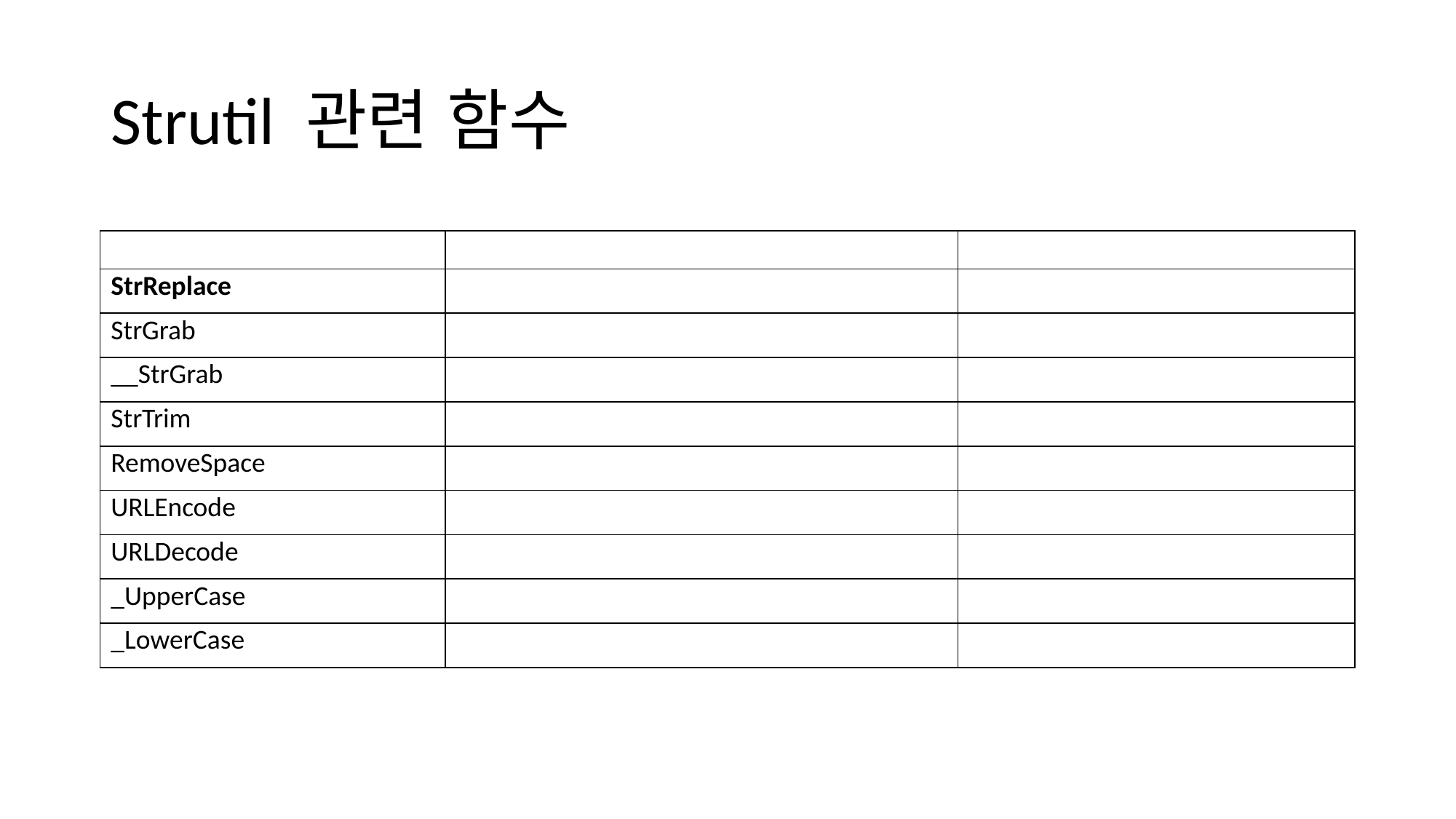

# Strutil 관련 함수
|  |  |  |
| --- | --- | --- |
| StrReplace |  |  |
| StrGrab |  |  |
| \_\_StrGrab |  |  |
| StrTrim |  |  |
| RemoveSpace |  |  |
| URLEncode |  |  |
| URLDecode |  |  |
| \_UpperCase |  |  |
| \_LowerCase |  |  |